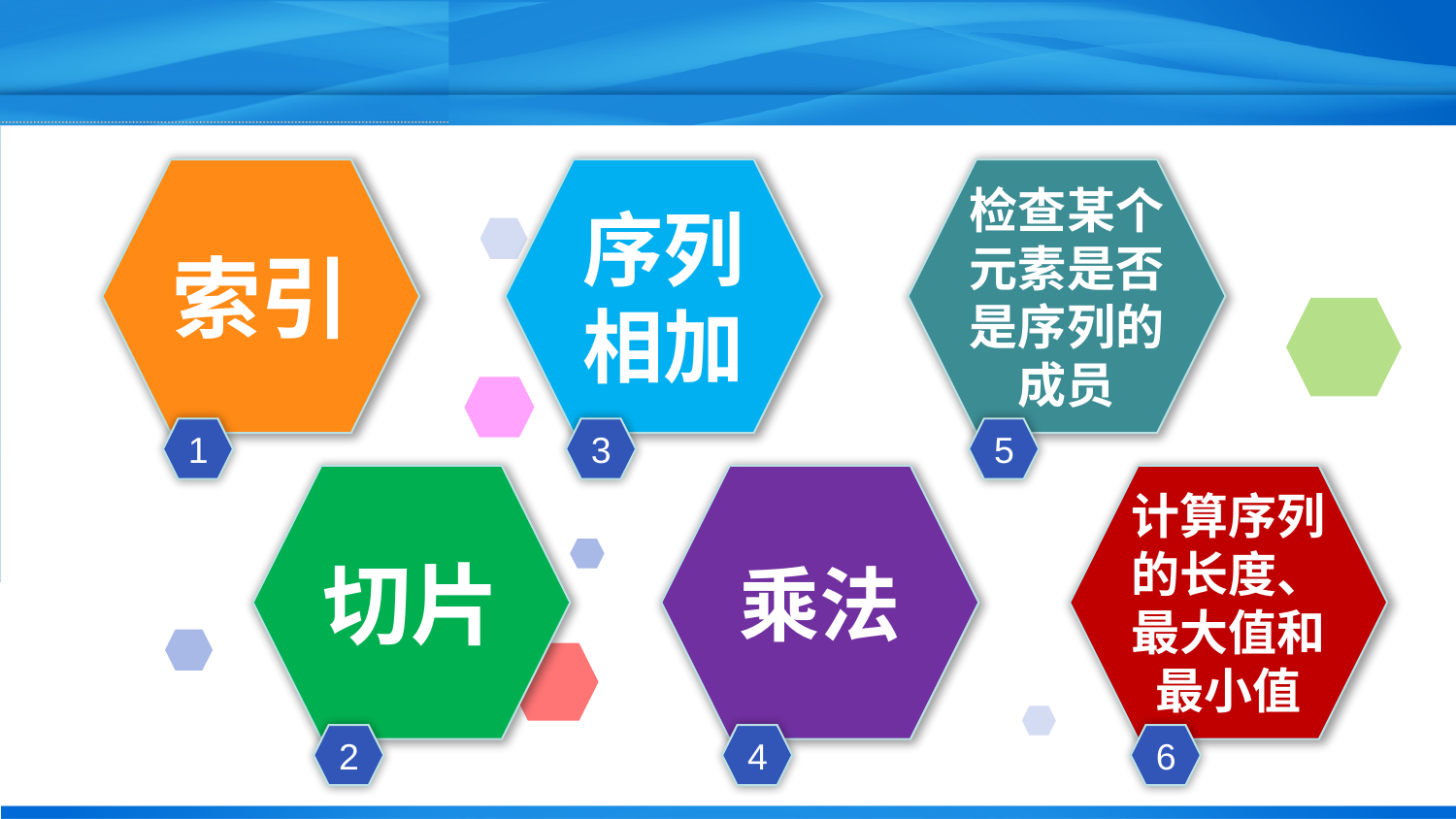

索引
1
序列相加
3
检查某个元素是否是序列的成员
5

切片
2
乘法
4
计算序列的长度、最大值和最小值
6